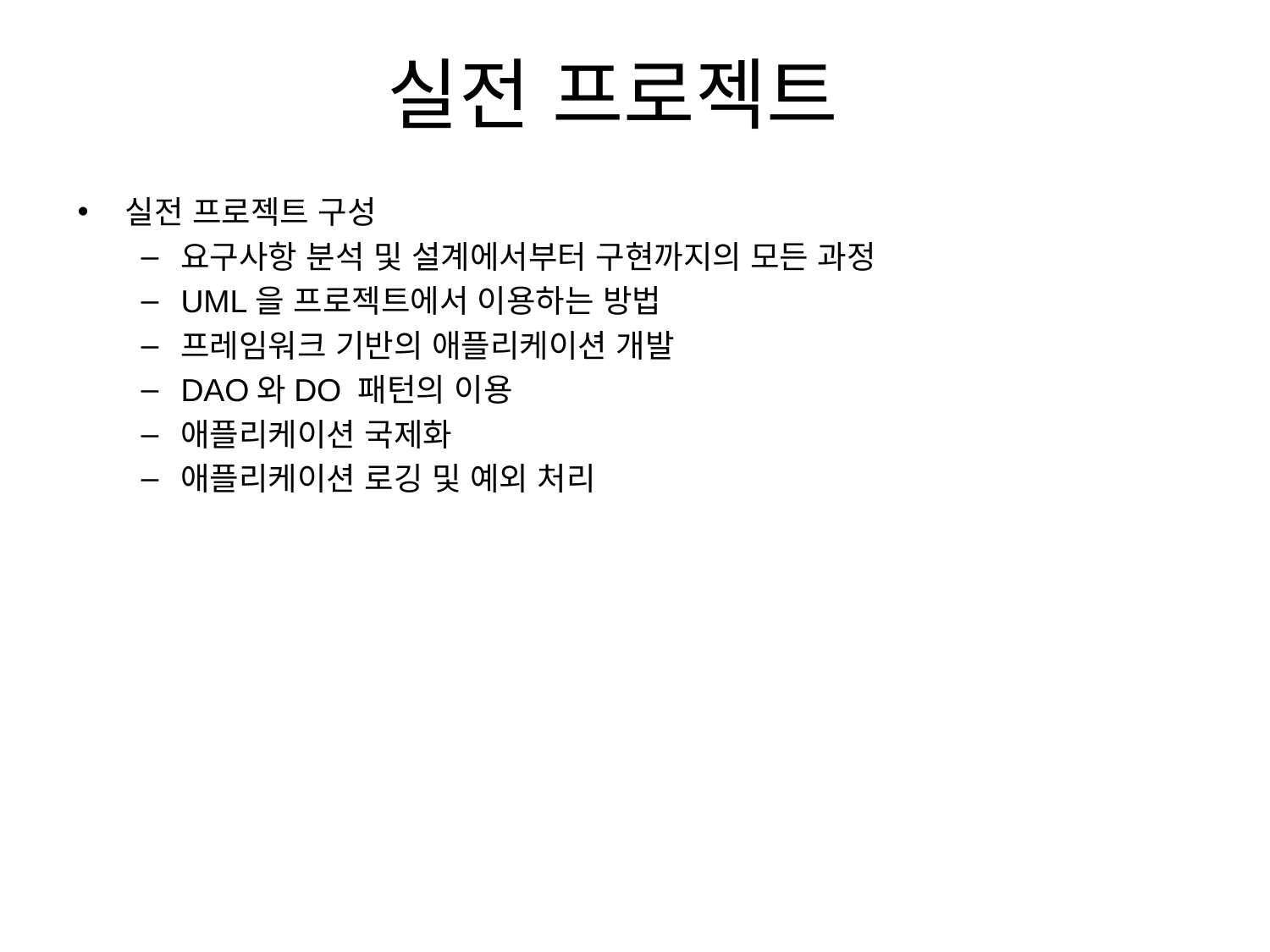

# 실전 프로젝트
실전 프로젝트 구성
요구사항 분석 및 설계에서부터 구현까지의 모든 과정
UML을 프로젝트에서 이용하는 방법
프레임워크 기반의 애플리케이션 개발
DAO와DO 패턴의 이용
애플리케이션 국제화
애플리케이션 로깅 및 예외 처리